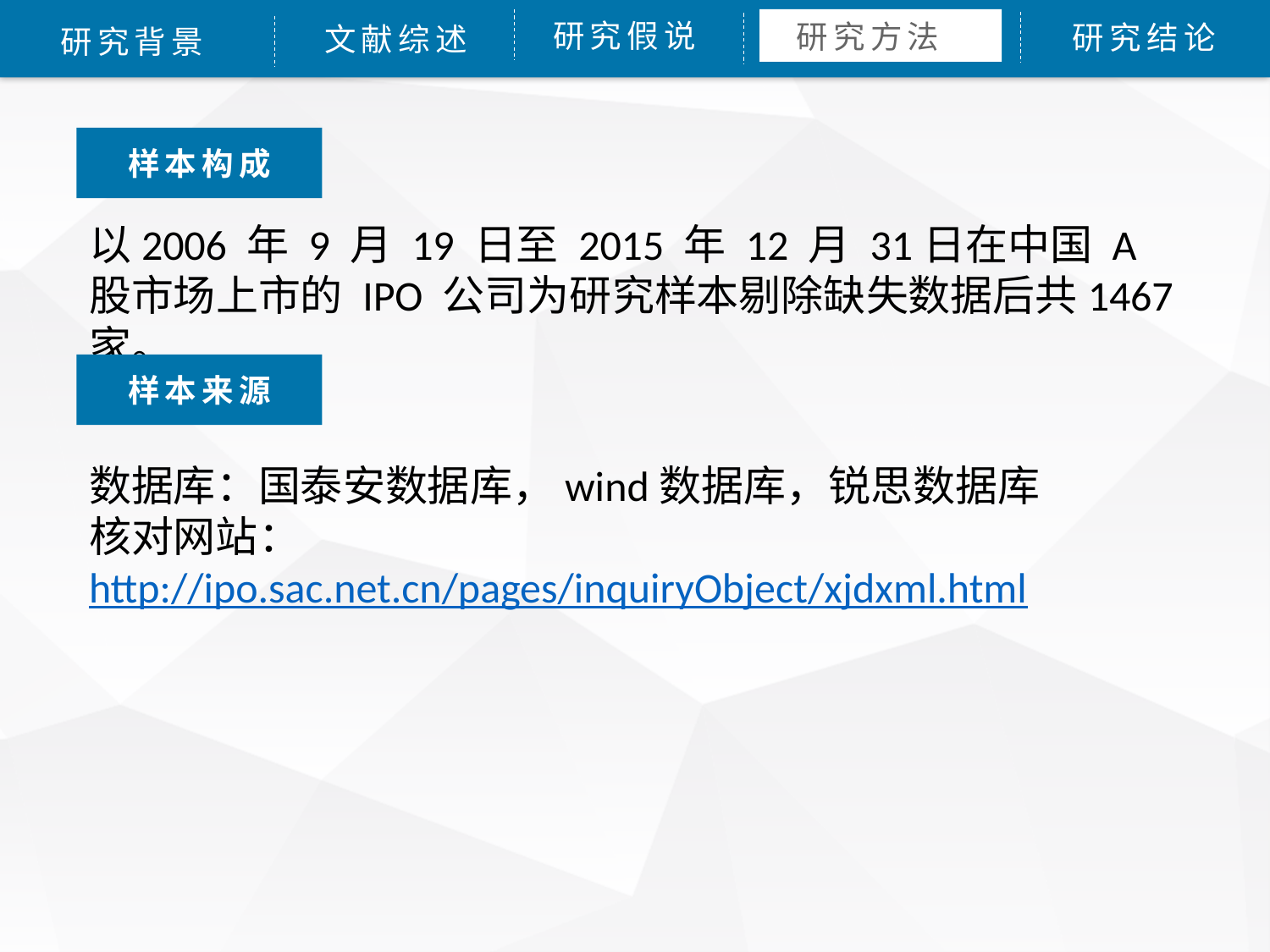

研究方法
研究假说
研究结论
文献综述
研究背景
样本构成
以2006 年 9 月 19 日至 2015 年 12 月 31日在中国 A 股市场上市的 IPO 公司为研究样本剔除缺失数据后共1467家。
样本来源
数据库：国泰安数据库，wind数据库，锐思数据库
核对网站：http://ipo.sac.net.cn/pages/inquiryObject/xjdxml.html